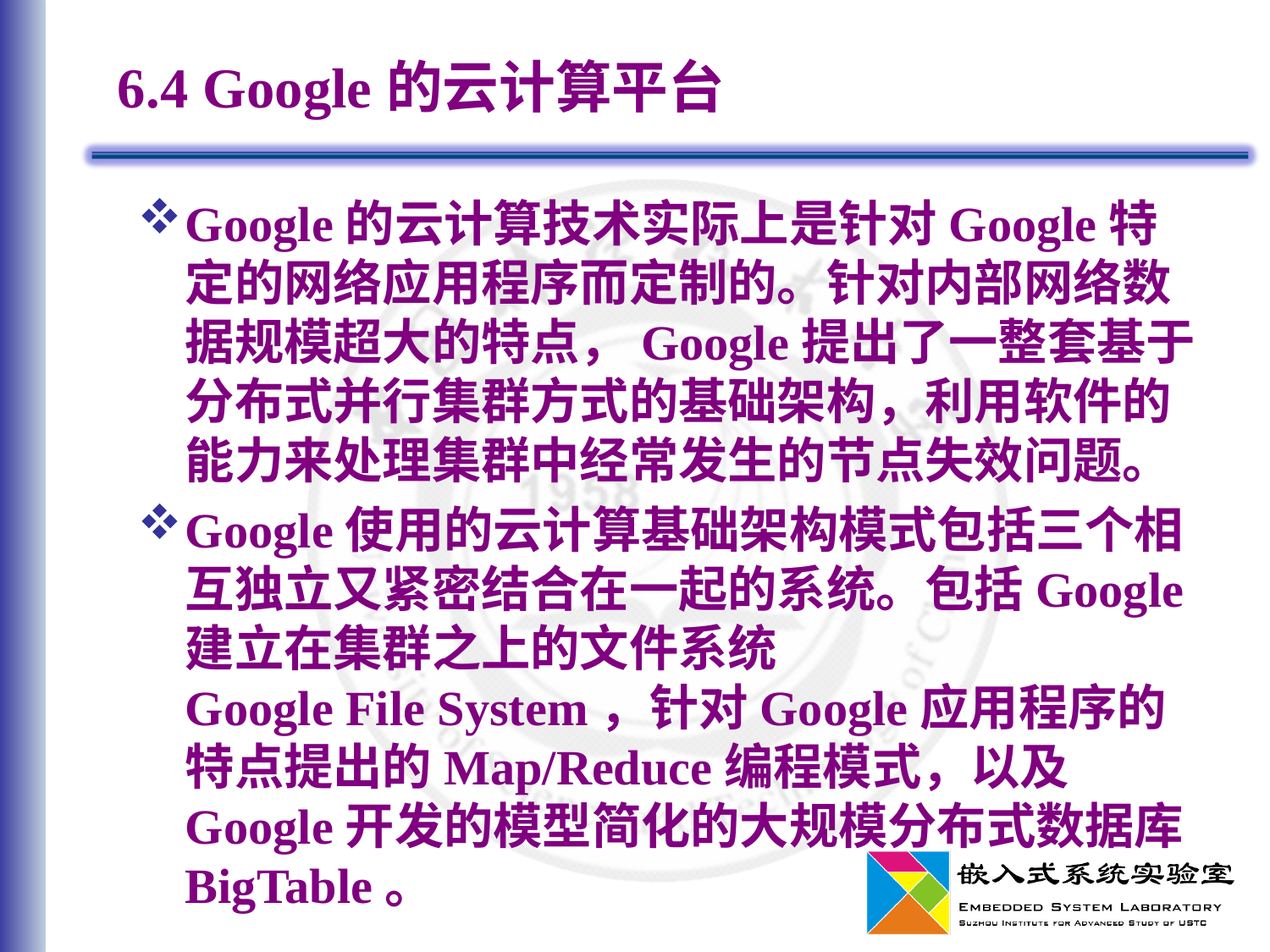

# 6.4 Google的云计算平台
Google的云计算技术实际上是针对Google特定的网络应用程序而定制的。针对内部网络数据规模超大的特点，Google提出了一整套基于分布式并行集群方式的基础架构，利用软件的能力来处理集群中经常发生的节点失效问题。
Google使用的云计算基础架构模式包括三个相互独立又紧密结合在一起的系统。包括Google建立在集群之上的文件系统Google File System，针对Google应用程序的特点提出的Map/Reduce编程模式，以及Google开发的模型简化的大规模分布式数据库BigTable。